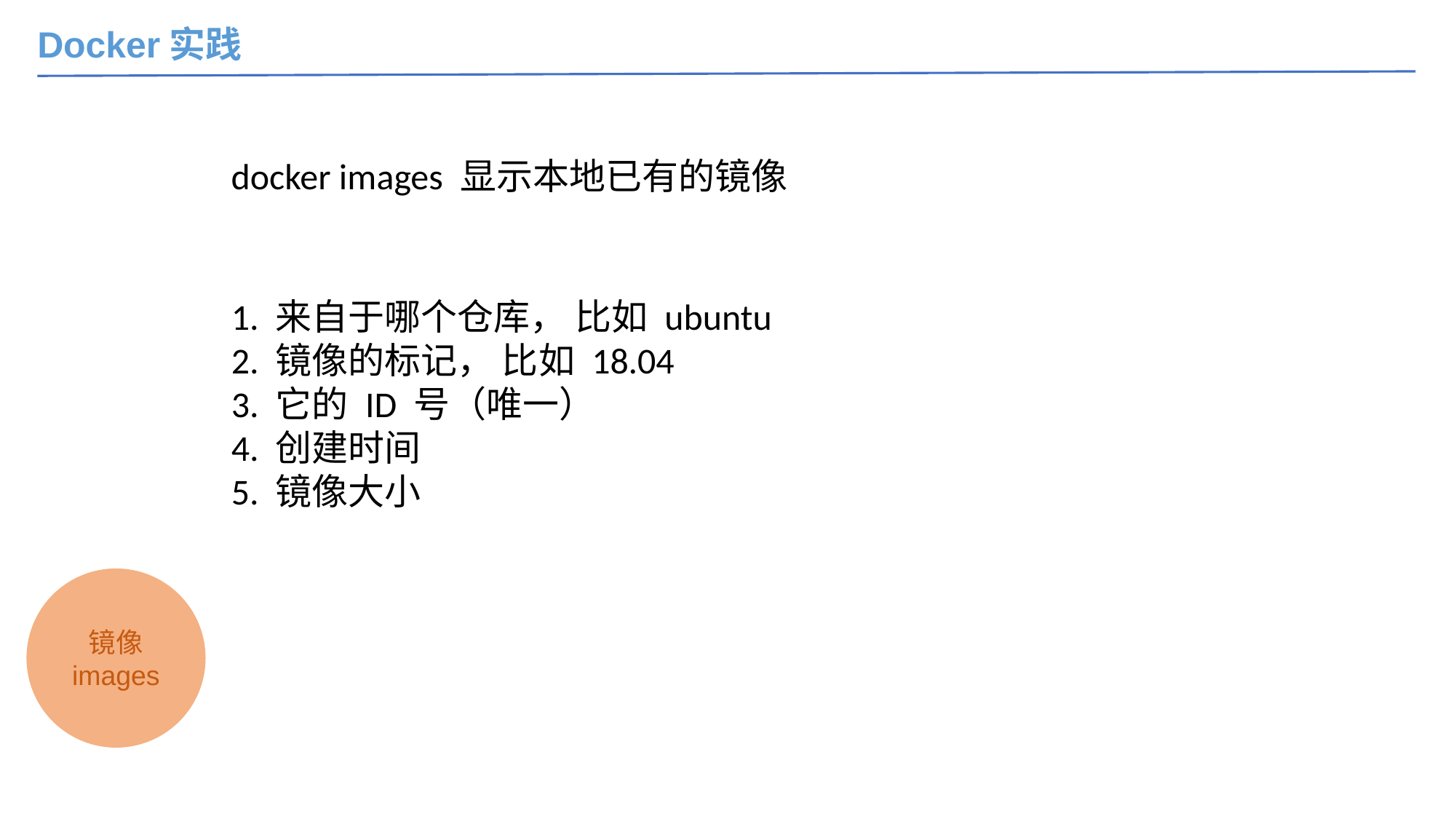

Docker实践
docker images 显示本地已有的镜像
1. 来自于哪个仓库， 比如 ubuntu
2. 镜像的标记， 比如 18.04
3. 它的 ID 号（唯一）
4. 创建时间
5. 镜像大小

镜像
images